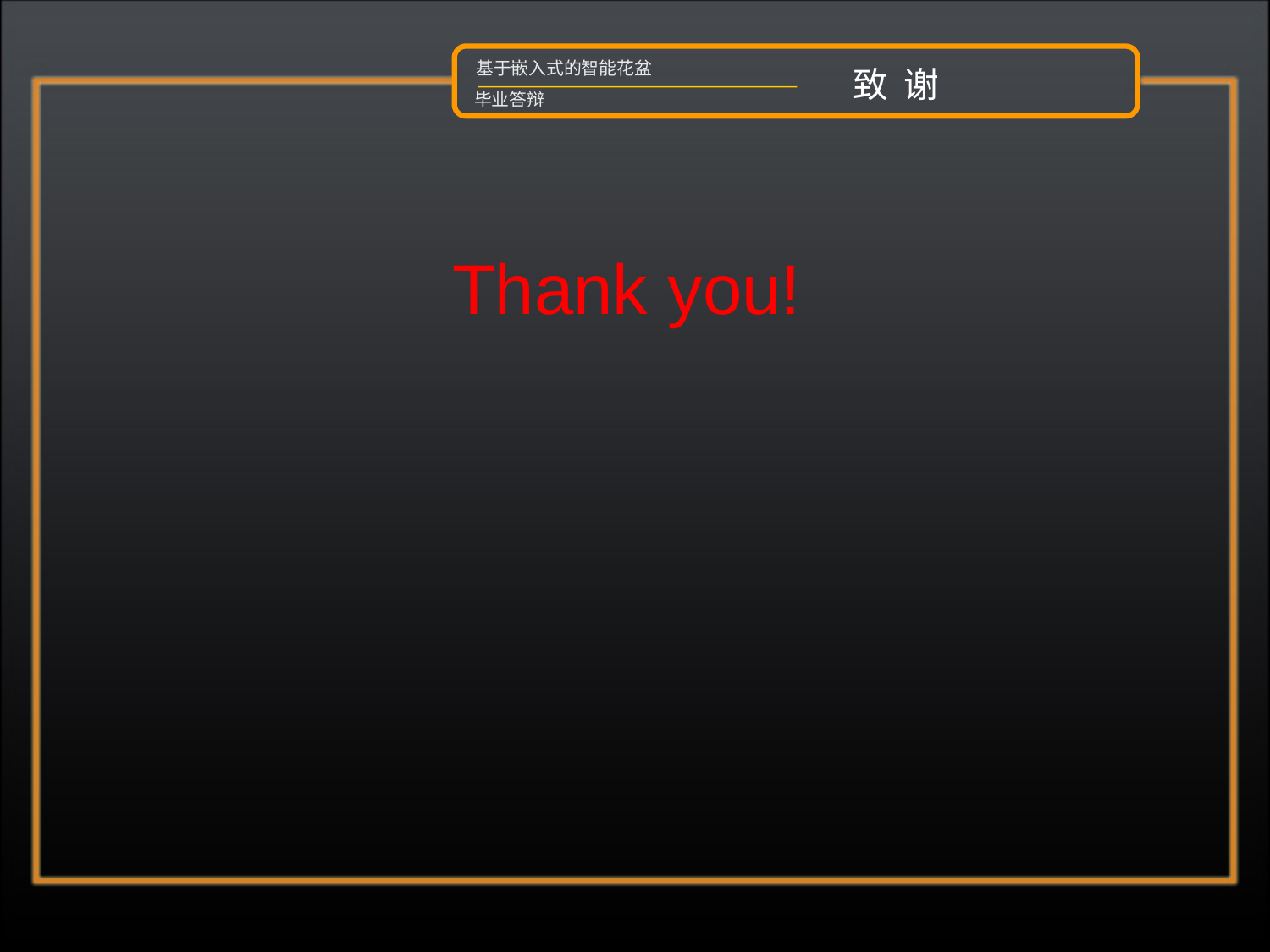

致  谢
基于嵌入式的智能花盆
毕业答辩

Thank you!
感谢导师张英对我的悉心指导！
感谢自动化专业的各位老师在我四年的学习期间在学术上给我的帮助与付出!
感谢我的同学给我的支持与鼓励！
最后，向百忙中参与本次答辩的各位评审老师致谢！